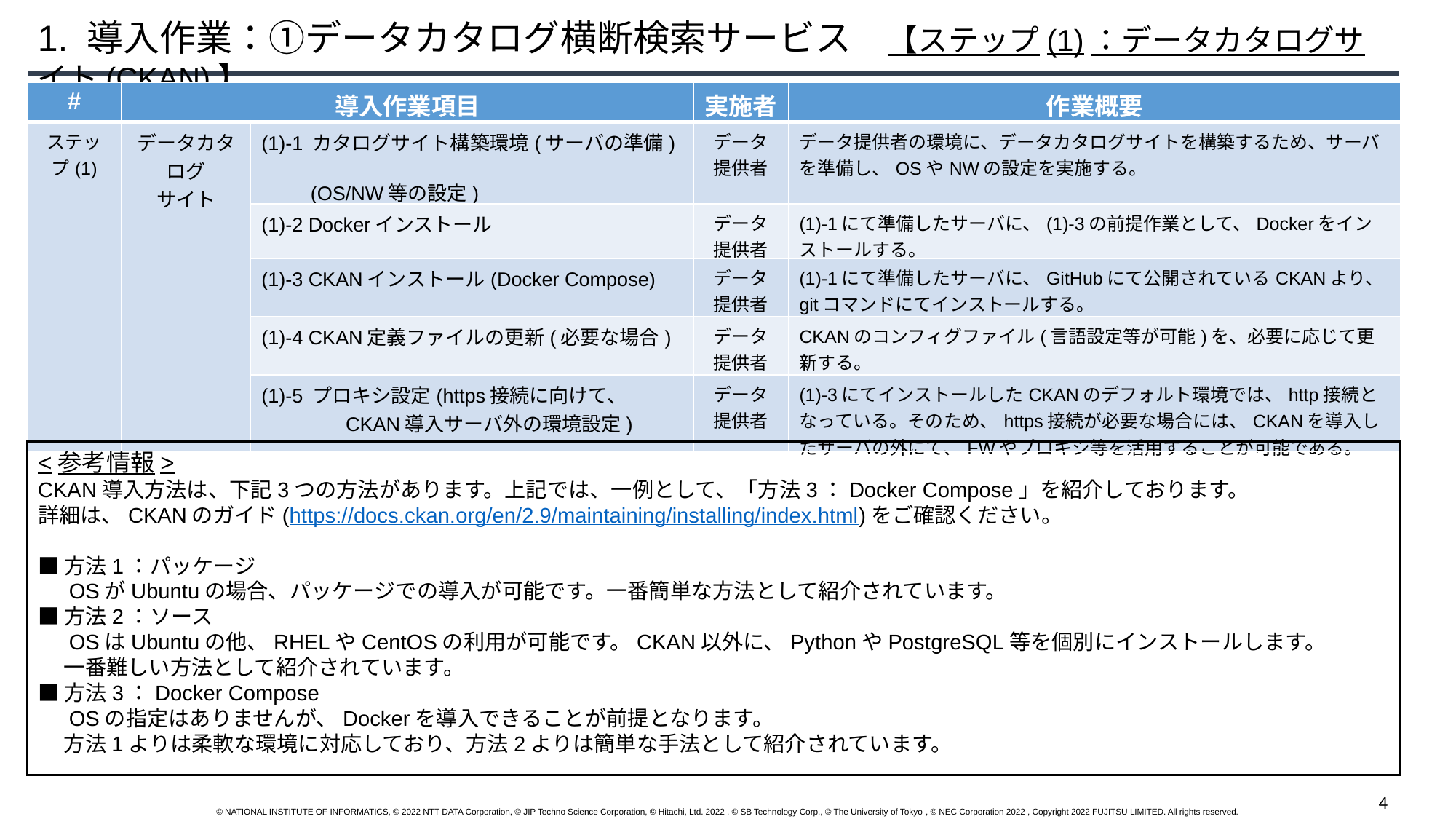

1. 導入作業：①データカタログ横断検索サービス　【ステップ(1)：データカタログサイト(CKAN)】
| # | 導入作業項目 |  | 実施者 | 作業概要 |
| --- | --- | --- | --- | --- |
| ステップ(1) | データカタログ サイト | (1)-1 カタログサイト構築環境(サーバの準備) (OS/NW等の設定) | データ 提供者 | データ提供者の環境に、データカタログサイトを構築するため、サーバを準備し、OSやNWの設定を実施する。 |
|  |  | (1)-2 Dockerインストール | データ 提供者 | (1)-1にて準備したサーバに、(1)-3の前提作業として、Dockerをインストールする。 |
|  |  | (1)-3 CKANインストール(Docker Compose) | データ 提供者 | (1)-1にて準備したサーバに、GitHubにて公開されているCKANより、gitコマンドにてインストールする。 |
|  |  | (1)-4 CKAN定義ファイルの更新(必要な場合) | データ 提供者 | CKANのコンフィグファイル(言語設定等が可能)を、必要に応じて更新する。 |
|  |  | (1)-5 プロキシ設定(https接続に向けて、 　　　　CKAN導入サーバ外の環境設定) | データ 提供者 | (1)-3にてインストールしたCKANのデフォルト環境では、http接続となっている。そのため、https接続が必要な場合には、CKANを導入したサーバの外にて、FWやプロキシ等を活用することが可能である。 |
<参考情報>
CKAN導入方法は、下記3つの方法があります。上記では、一例として、「方法3：Docker Compose」を紹介しております。
詳細は、CKANのガイド(https://docs.ckan.org/en/2.9/maintaining/installing/index.html)をご確認ください。

■方法1：パッケージ
　 OSがUbuntuの場合、パッケージでの導入が可能です。一番簡単な方法として紹介されています。
■方法2：ソース
　 OSはUbuntuの他、RHELやCentOSの利用が可能です。CKAN以外に、PythonやPostgreSQL等を個別にインストールします。
　 一番難しい方法として紹介されています。
■方法3：Docker Compose
　 OSの指定はありませんが、Dockerを導入できることが前提となります。
　 方法1よりは柔軟な環境に対応しており、方法2よりは簡単な手法として紹介されています。